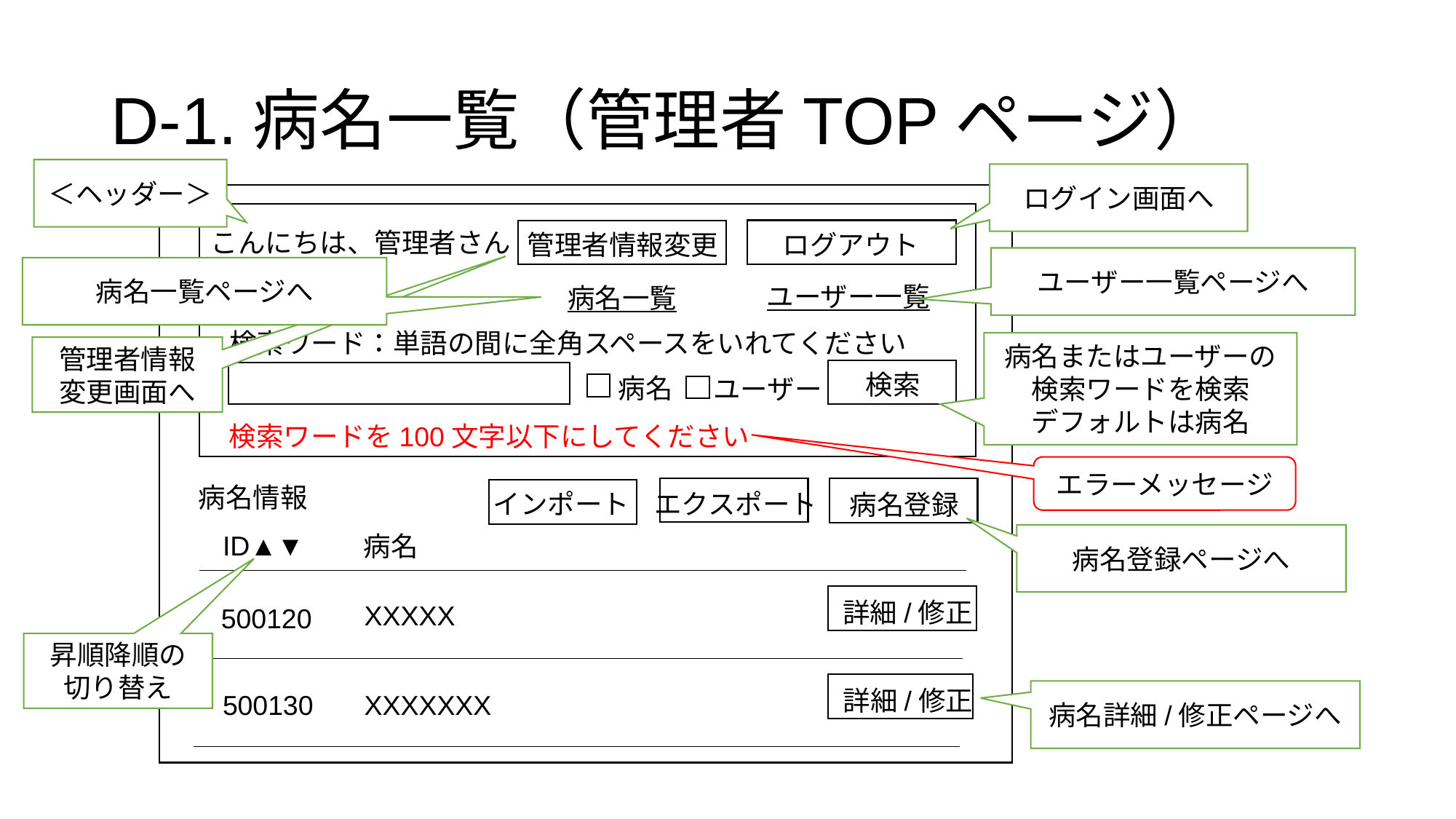

# D-1.病名一覧（管理者TOPページ）
＜ヘッダー＞
ログイン画面へ

こんにちは、管理者さん
管理者情報変更
ログアウト
ユーザー一覧ページへ
病名一覧ページへ
ユーザー一覧
病名一覧
検索ワード：単語の間に全角スペースをいれてください
病名またはユーザーの検索ワードを検索
デフォルトは病名
管理者情報
変更画面へ

検索

病名
ユーザー

検索ワードを100文字以下にしてください
エラーメッセージ
病名情報

インポート
エクスポート
病名登録
ID▲▼
病名
病名登録ページへ

詳細/修正
XXXXX
500120
昇順降順の
切り替え

詳細/修正
病名詳細/修正ページへ
500130
XXXXXXX